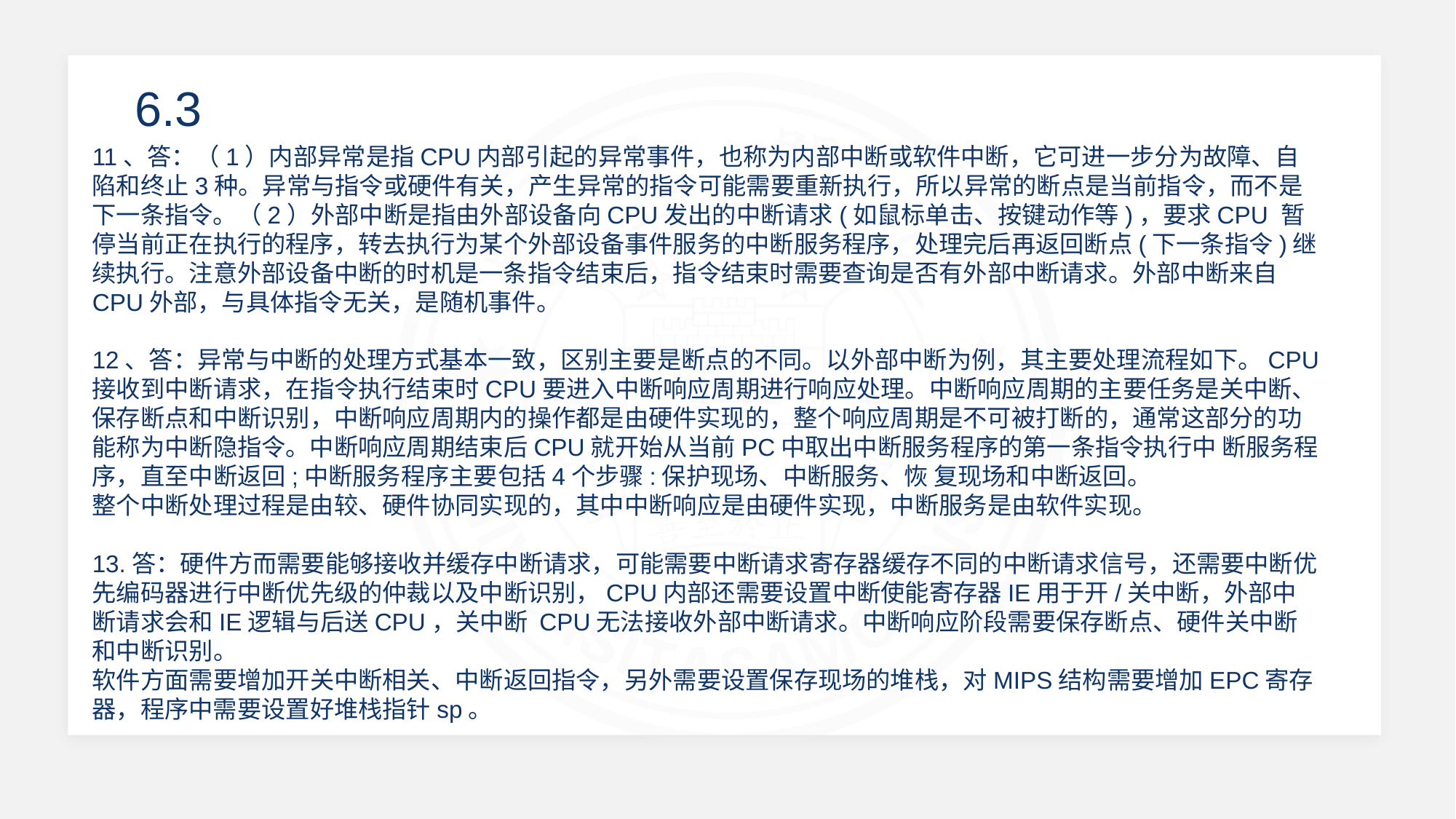

6.3

11、答：（1）内部异常是指CPU内部引起的异常事件，也称为内部中断或软件中断，它可进一步分为故障、自陷和终止3种。异常与指令或硬件有关，产生异常的指令可能需要重新执行，所以异常的断点是当前指令，而不是下一条指令。（2）外部中断是指由外部设备向CPU发出的中断请求(如鼠标单击、按键动作等)，要求CPU 暂停当前正在执行的程序，转去执行为某个外部设备事件服务的中断服务程序，处理完后再返回断点(下一条指令)继续执行。注意外部设备中断的时机是一条指令结束后，指令结束时需要查询是否有外部中断请求。外部中断来自CPU外部，与具体指令无关，是随机事件。

12、答：异常与中断的处理方式基本一致，区别主要是断点的不同。以外部中断为例，其主要处理流程如下。CPU接收到中断请求，在指令执行结束时CPU要进入中断响应周期进行响应处理。中断响应周期的主要任务是关中断、保存断点和中断识别，中断响应周期内的操作都是由硬件实现的，整个响应周期是不可被打断的，通常这部分的功能称为中断隐指令。中断响应周期结束后CPU就开始从当前PC中取出中断服务程序的第一条指令执行中 断服务程序，直至中断返回;中断服务程序主要包括4个步骤:保护现场、中断服务、恢 复现场和中断返回。
整个中断处理过程是由较、硬件协同实现的，其中中断响应是由硬件实现，中断服务是由软件实现。

13.答：硬件方而需要能够接收并缓存中断请求，可能需要中断请求寄存器缓存不同的中断请求信号，还需要中断优先编码器进行中断优先级的仲裁以及中断识别，CPU内部还需要设置中断使能寄存器IE用于开/关中断，外部中断请求会和IE逻辑与后送CPU，关中断 CPU无法接收外部中断请求。中断响应阶段需要保存断点、硬件关中断和中断识别。
软件方面需要增加开关中断相关、中断返回指令，另外需要设置保存现场的堆栈，对MIPS结构需要增加EPC寄存器，程序中需要设置好堆栈指针sp。